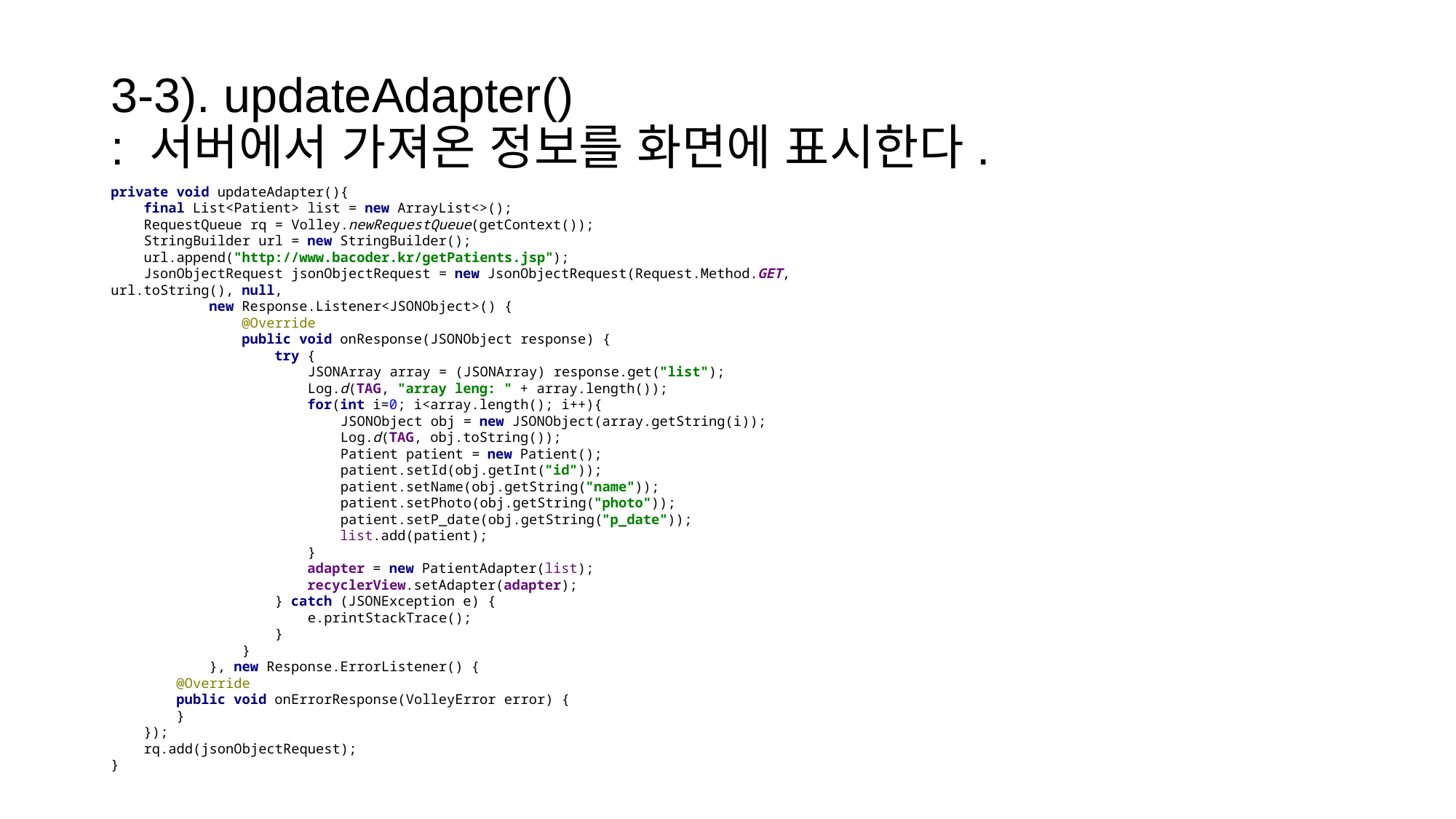

# 3-3). updateAdapter() : 서버에서 가져온 정보를 화면에 표시한다.
private void updateAdapter(){
    final List<Patient> list = new ArrayList<>();
    RequestQueue rq = Volley.newRequestQueue(getContext());
    StringBuilder url = new StringBuilder();
    url.append("http://www.bacoder.kr/getPatients.jsp");
    JsonObjectRequest jsonObjectRequest = new JsonObjectRequest(Request.Method.GET, url.toString(), null,
            new Response.Listener<JSONObject>() {
                @Override
                public void onResponse(JSONObject response) {
                    try {
                        JSONArray array = (JSONArray) response.get("list");
                        Log.d(TAG, "array leng: " + array.length());
                        for(int i=0; i<array.length(); i++){
                            JSONObject obj = new JSONObject(array.getString(i));
                            Log.d(TAG, obj.toString());
                            Patient patient = new Patient();
                            patient.setId(obj.getInt("id"));
                            patient.setName(obj.getString("name"));
                            patient.setPhoto(obj.getString("photo"));
                            patient.setP_date(obj.getString("p_date"));
                            list.add(patient);
                        }
                        adapter = new PatientAdapter(list);
                        recyclerView.setAdapter(adapter);
                    } catch (JSONException e) {
                        e.printStackTrace();
                    }
                }
            }, new Response.ErrorListener() {
        @Override
        public void onErrorResponse(VolleyError error) {
        }
    });
    rq.add(jsonObjectRequest);
}